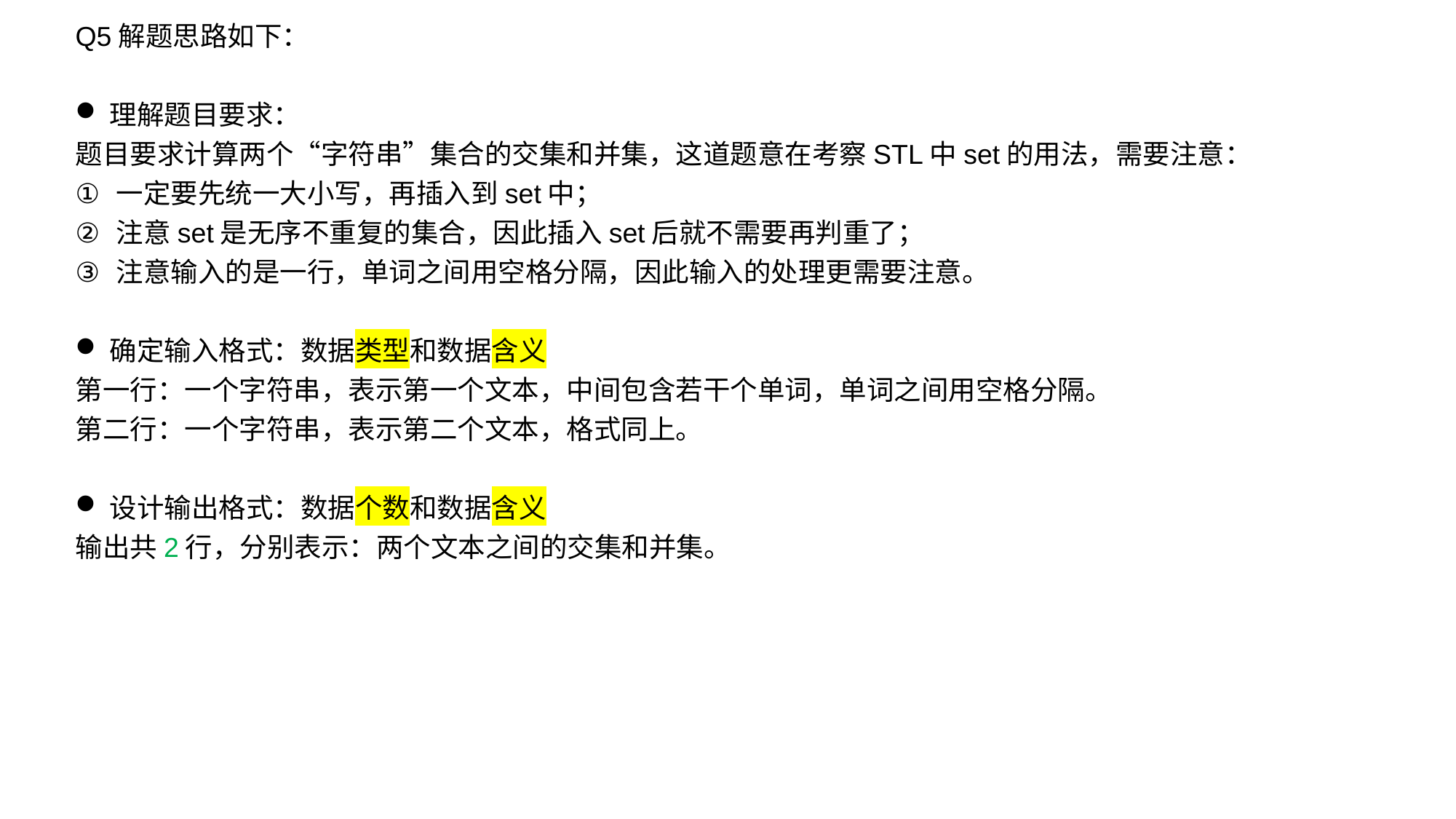

Q5解题思路如下：

理解题目要求：
题目要求计算两个“字符串”集合的交集和并集，这道题意在考察STL中set的用法，需要注意：
一定要先统一大小写，再插入到set中；
注意set是无序不重复的集合，因此插入set后就不需要再判重了；
注意输入的是一行，单词之间用空格分隔，因此输入的处理更需要注意。

确定输入格式：数据类型和数据含义
第一行：一个字符串，表示第一个文本，中间包含若干个单词，单词之间用空格分隔。
第二行：一个字符串，表示第二个文本，格式同上。

设计输出格式：数据个数和数据含义
输出共2行，分别表示：两个文本之间的交集和并集。